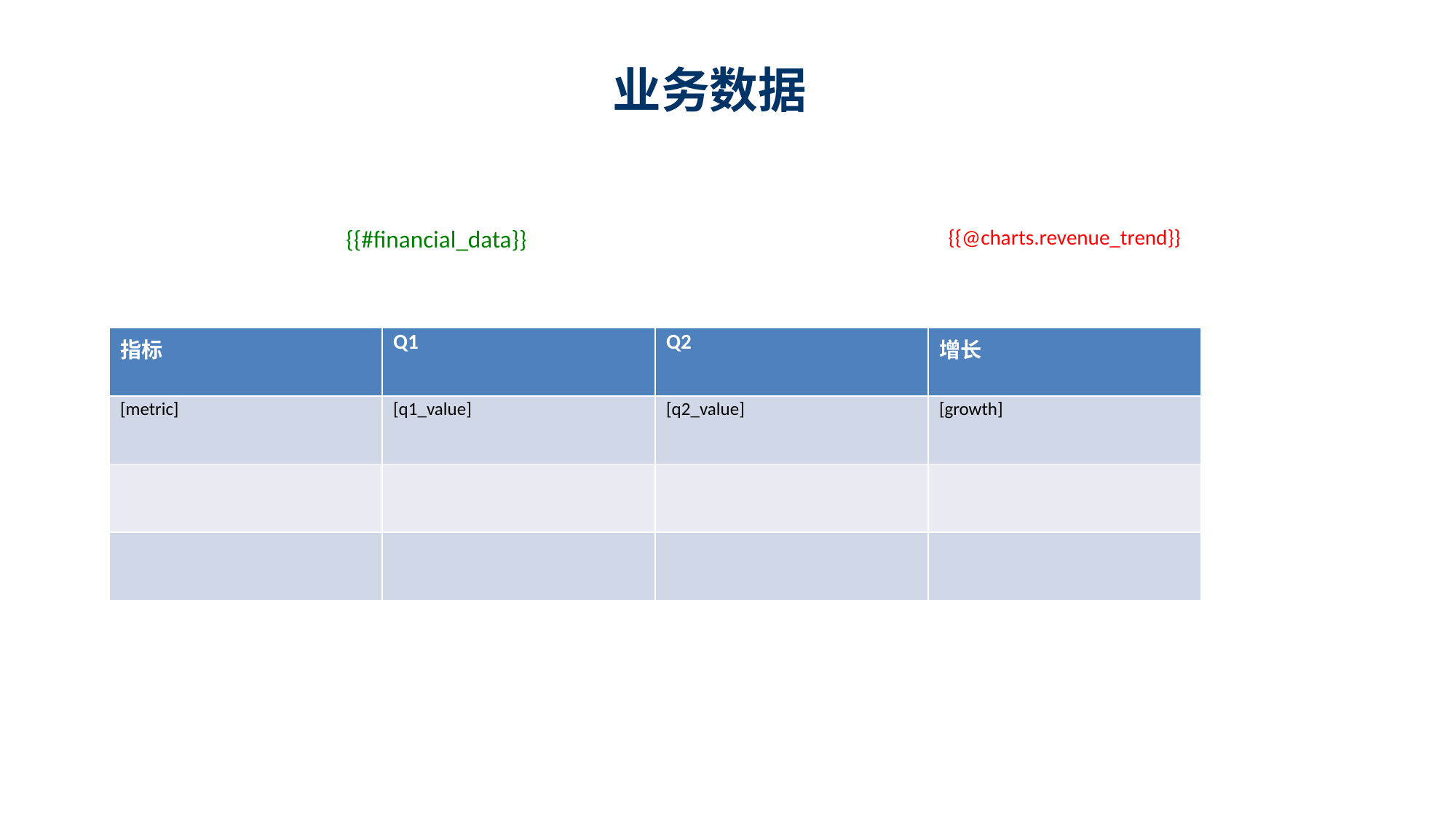

业务数据
{{#financial_data}}
{{@charts.revenue_trend}}
| 指标 | Q1 | Q2 | 增长 |
| --- | --- | --- | --- |
| [metric] | [q1\_value] | [q2\_value] | [growth] |
|  |  |  |  |
|  |  |  |  |